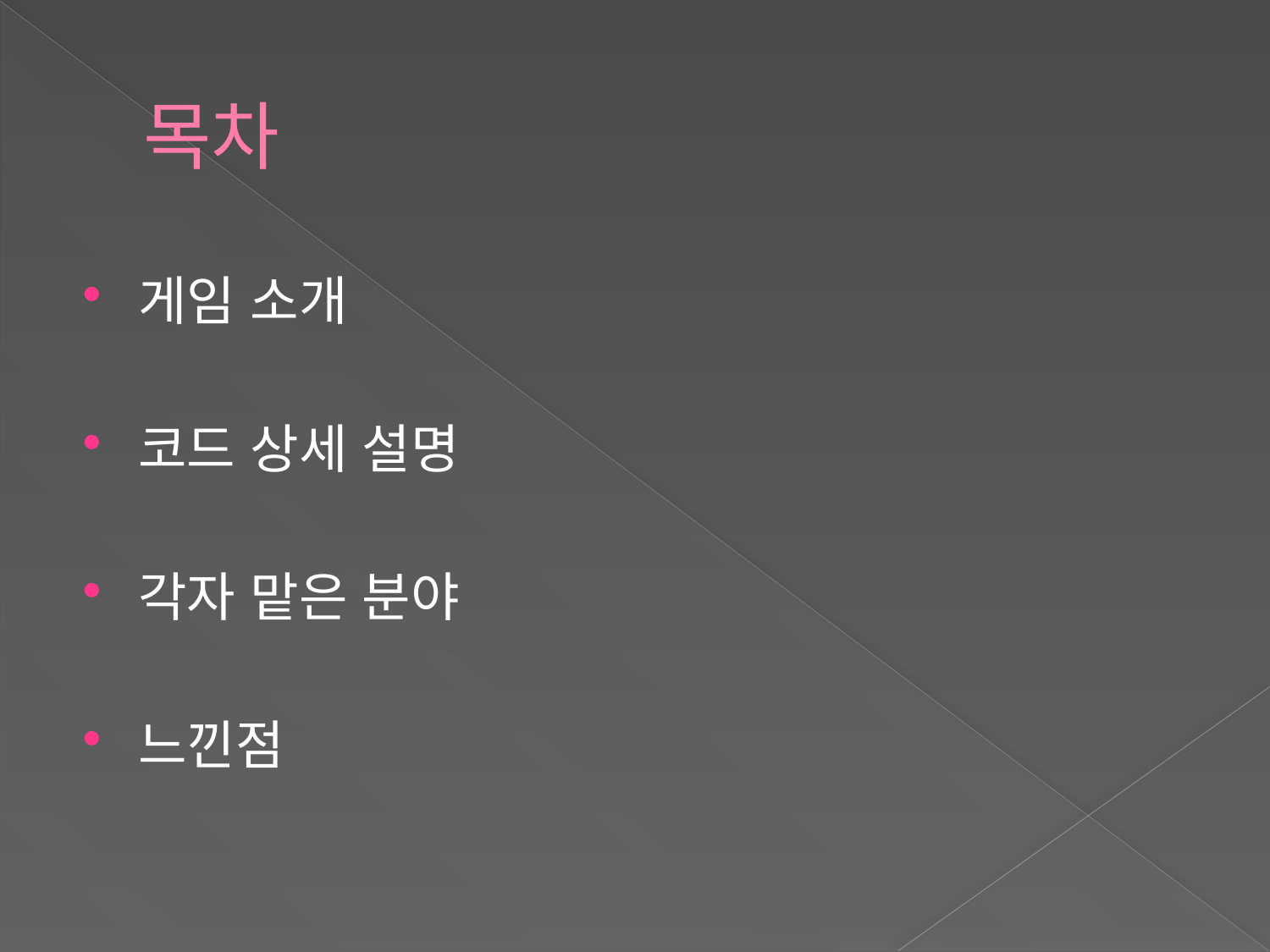

# 목차
게임 소개

코드 상세 설명

각자 맡은 분야

느낀점